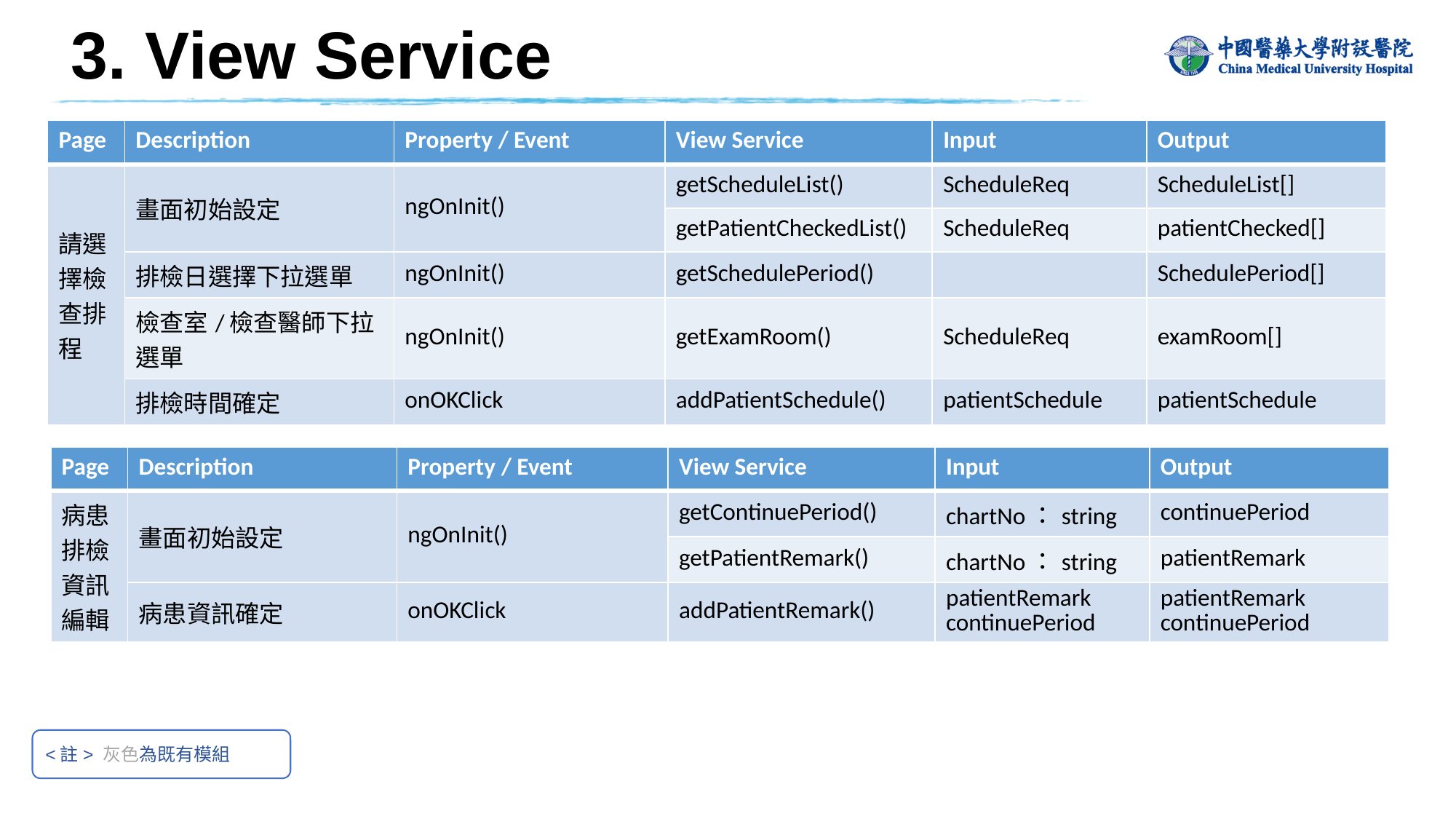

# 3. View Service
| Page | Description | Property / Event | View Service | Input | Output |
| --- | --- | --- | --- | --- | --- |
| 請選擇檢查排程 | 畫面初始設定 | ngOnInit() | getScheduleList() | ScheduleReq | ScheduleList[] |
|  |  |  | getPatientCheckedList() | ScheduleReq | patientChecked[] |
|  | 排檢日選擇下拉選單 | ngOnInit() | getSchedulePeriod() |  | SchedulePeriod[] |
|  | 檢查室/檢查醫師下拉選單 | ngOnInit() | getExamRoom() | ScheduleReq | examRoom[] |
|  | 排檢時間確定 | onOKClick | addPatientSchedule() | patientSchedule | patientSchedule |
| Page | Description | Property / Event | View Service | Input | Output |
| --- | --- | --- | --- | --- | --- |
| 病患排檢資訊編輯 | 畫面初始設定 | ngOnInit() | getContinuePeriod() | chartNo：string | continuePeriod |
|  |  |  | getPatientRemark() | chartNo：string | patientRemark |
|  | 病患資訊確定 | onOKClick | addPatientRemark() | patientRemark continuePeriod | patientRemark continuePeriod |
<註> 灰色為既有模組